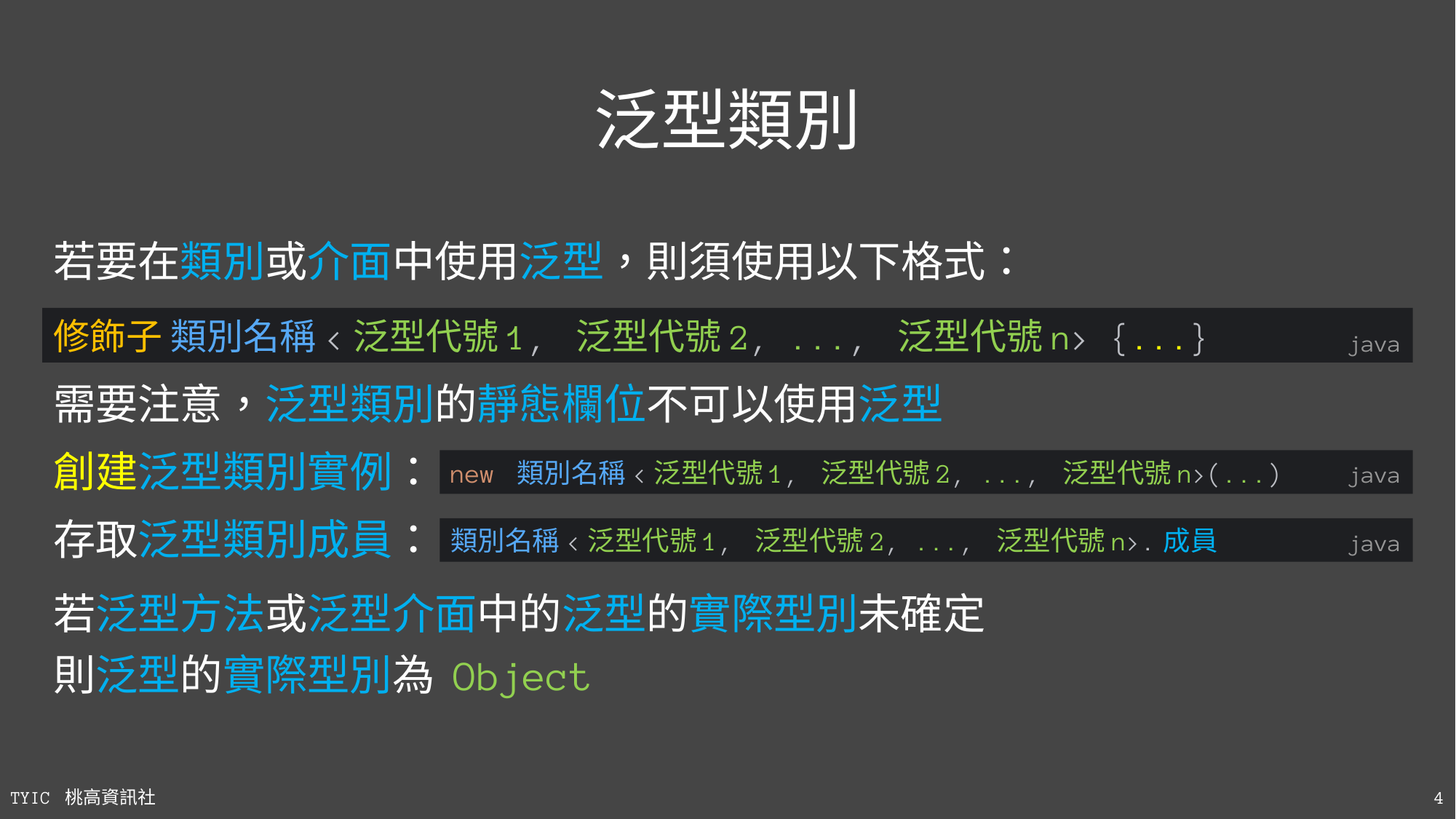

# 泛型類別
若要在類別或介面中使用泛型，則須使用以下格式：
修飾子 類別名稱<泛型代號1, 泛型代號2, ..., 泛型代號n> {...}
java
需要注意，泛型類別的靜態欄位不可以使用泛型
創建泛型類別實例：
new 類別名稱<泛型代號1, 泛型代號2, ..., 泛型代號n>(...)
java
存取泛型類別成員：
類別名稱<泛型代號1, 泛型代號2, ..., 泛型代號n>.成員
java
若泛型方法或泛型介面中的泛型的實際型別未確定
則泛型的實際型別為 Object